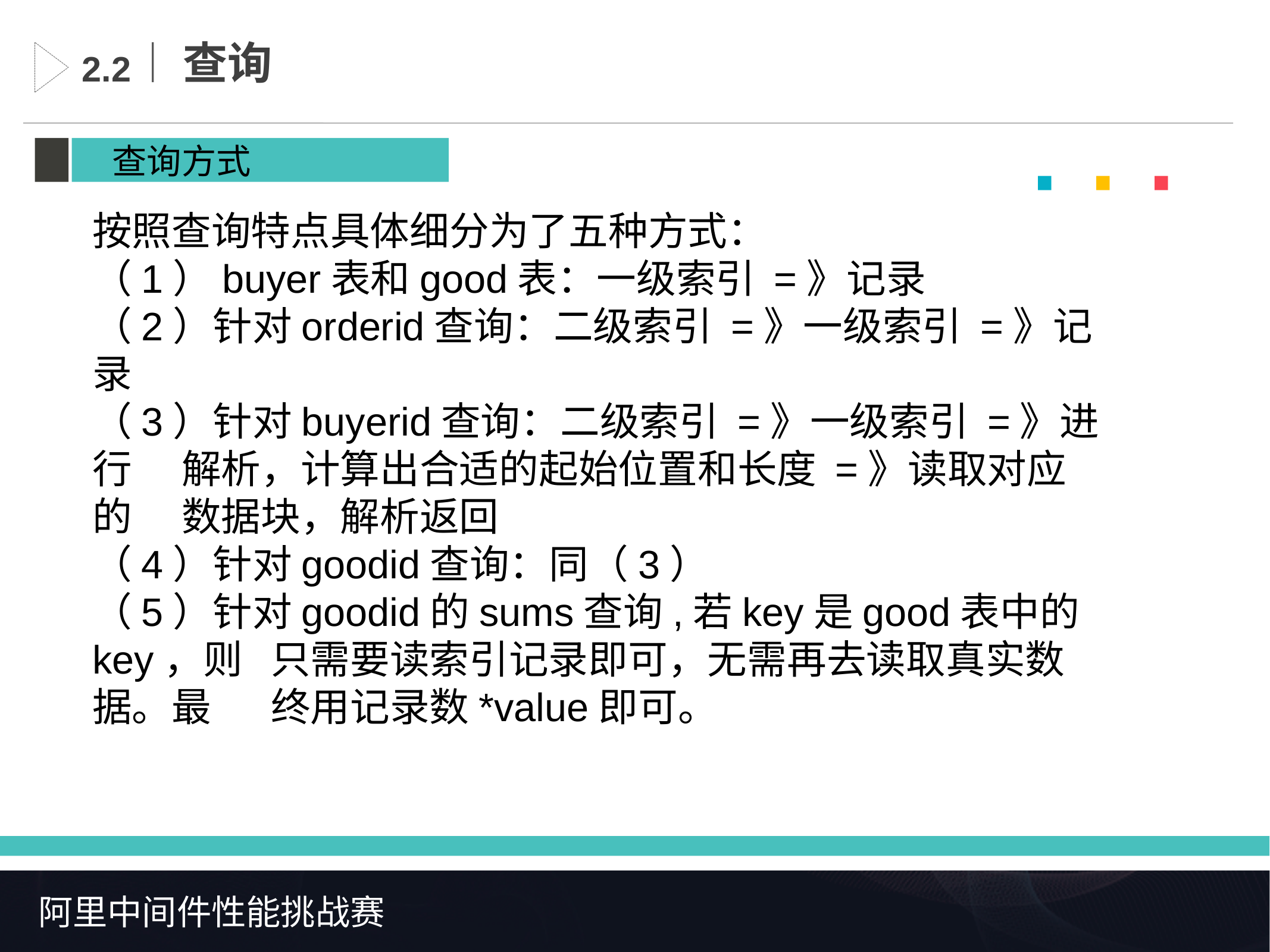

查询
2.2

· · ·

查询方式

按照查询特点具体细分为了五种方式：
（1）buyer表和good表：一级索引 =》记录
（2）针对orderid查询：二级索引 =》一级索引 =》记录
（3）针对buyerid查询：二级索引 =》一级索引 =》进行	解析，计算出合适的起始位置和长度 =》读取对应的	数据块，解析返回
（4）针对goodid查询：同（3）
（5）针对goodid的sums查询,若key是good表中的key，则	只需要读索引记录即可，无需再去读取真实数据。最	终用记录数*value即可。